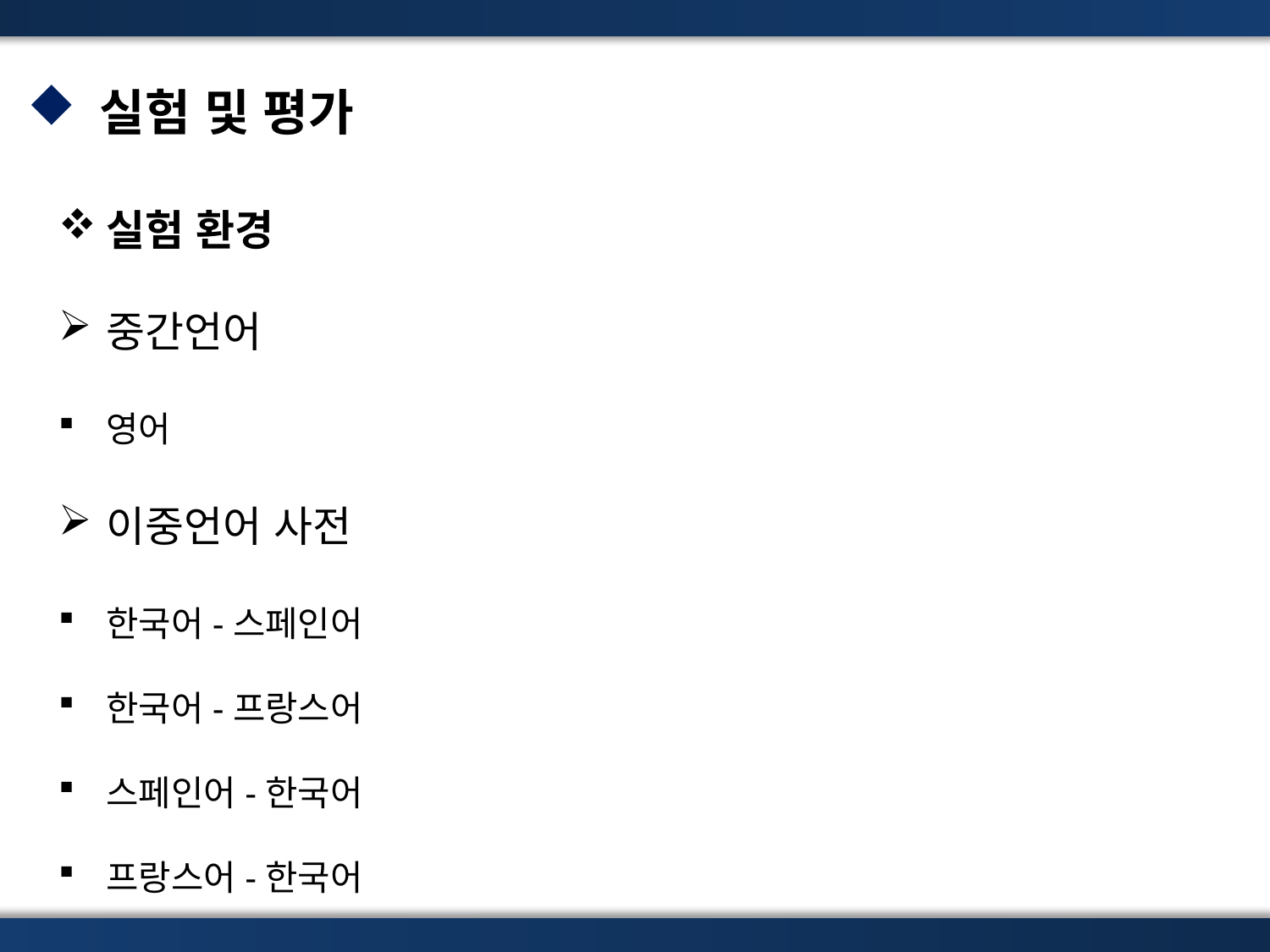

실험 및 평가

실험 환경

중간언어

영어

이중언어 사전

한국어-스페인어

한국어-프랑스어

스페인어-한국어

프랑스어-한국어